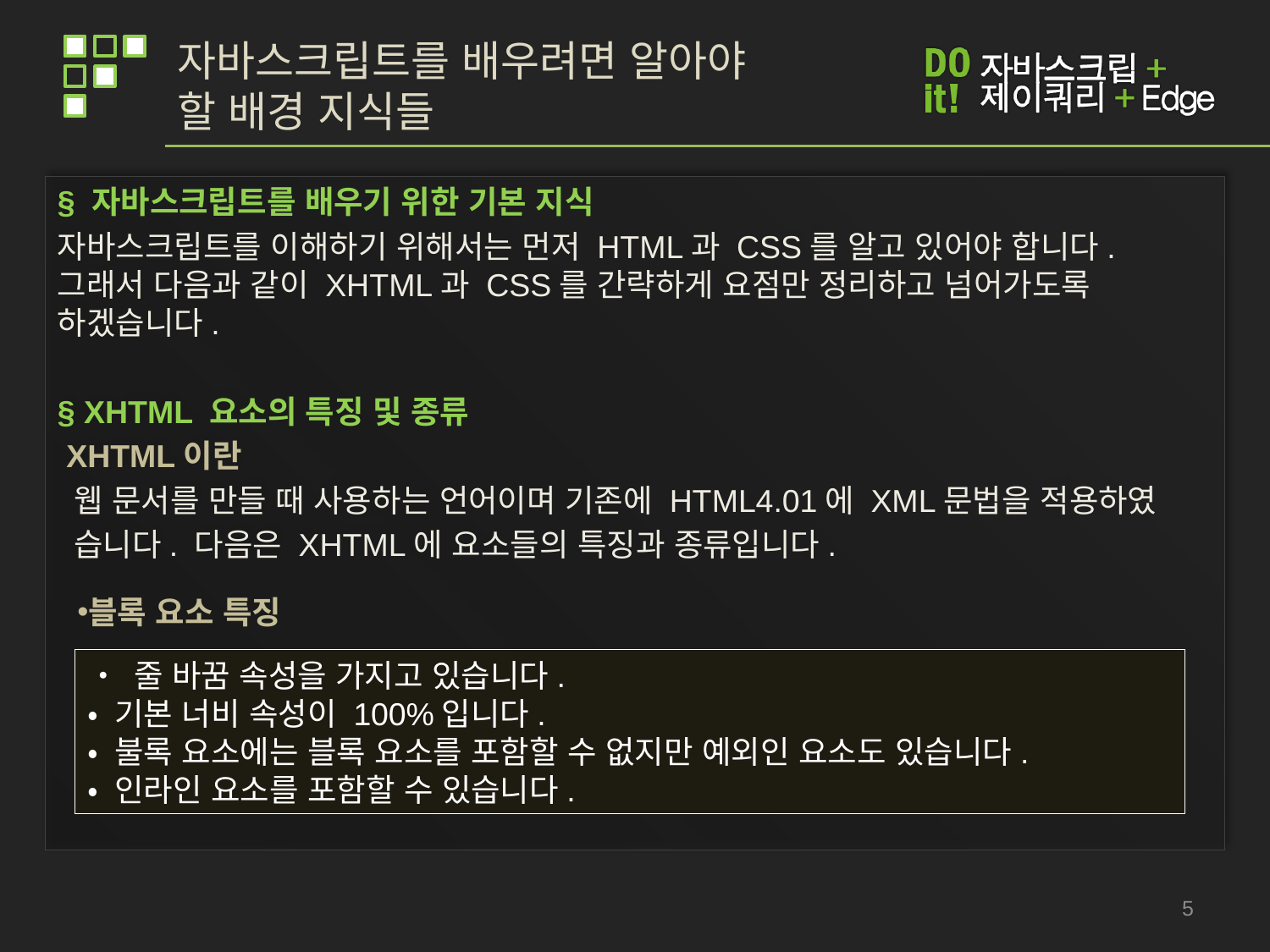

# 자바스크립트를 배우려면 알아야 할 배경 지식들
§ 자바스크립트를 배우기 위한 기본 지식
자바스크립트를 이해하기 위해서는 먼저 HTML과 CSS를 알고 있어야 합니다. 그래서 다음과 같이 XHTML과 CSS를 간략하게 요점만 정리하고 넘어가도록 하겠습니다.

§ XHTML 요소의 특징 및 종류
 XHTML이란
 웹 문서를 만들 때 사용하는 언어이며 기존에 HTML4.01에 XML문법을 적용하였
 습니다. 다음은 XHTML에 요소들의 특징과 종류입니다.
블록 요소 특징
• 줄 바꿈 속성을 가지고 있습니다.
• 기본 너비 속성이 100%입니다.
• 불록 요소에는 블록 요소를 포함할 수 없지만 예외인 요소도 있습니다.
• 인라인 요소를 포함할 수 있습니다.
5